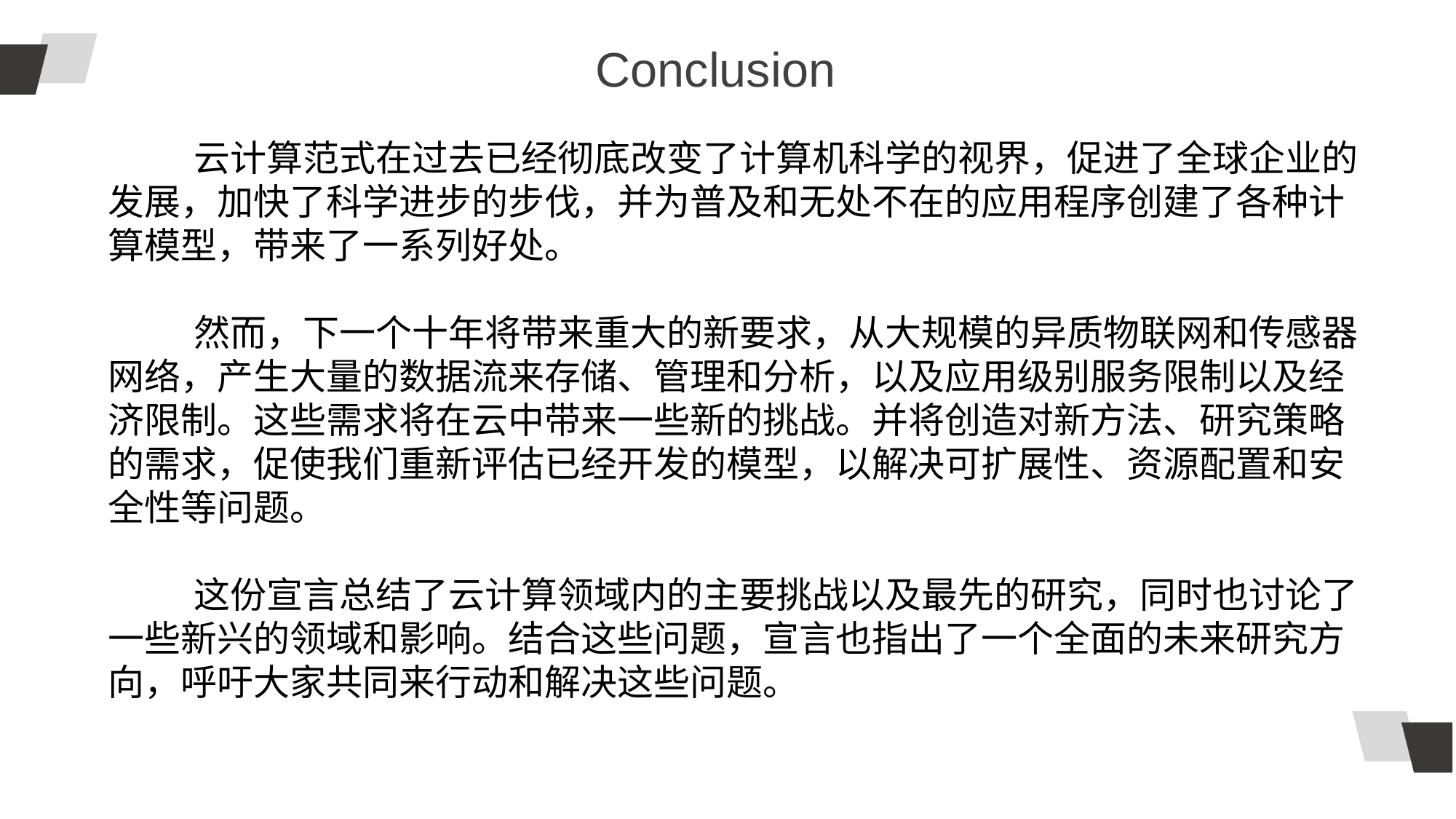

Conclusion
云计算范式在过去已经彻底改变了计算机科学的视界，促进了全球企业的发展，加快了科学进步的步伐，并为普及和无处不在的应用程序创建了各种计算模型，带来了一系列好处。

然而，下一个十年将带来重大的新要求，从大规模的异质物联网和传感器网络，产生大量的数据流来存储、管理和分析，以及应用级别服务限制以及经济限制。这些需求将在云中带来一些新的挑战。并将创造对新方法、研究策略的需求，促使我们重新评估已经开发的模型，以解决可扩展性、资源配置和安全性等问题。

这份宣言总结了云计算领域内的主要挑战以及最先的研究，同时也讨论了一些新兴的领域和影响。结合这些问题，宣言也指出了一个全面的未来研究方向，呼吁大家共同来行动和解决这些问题。